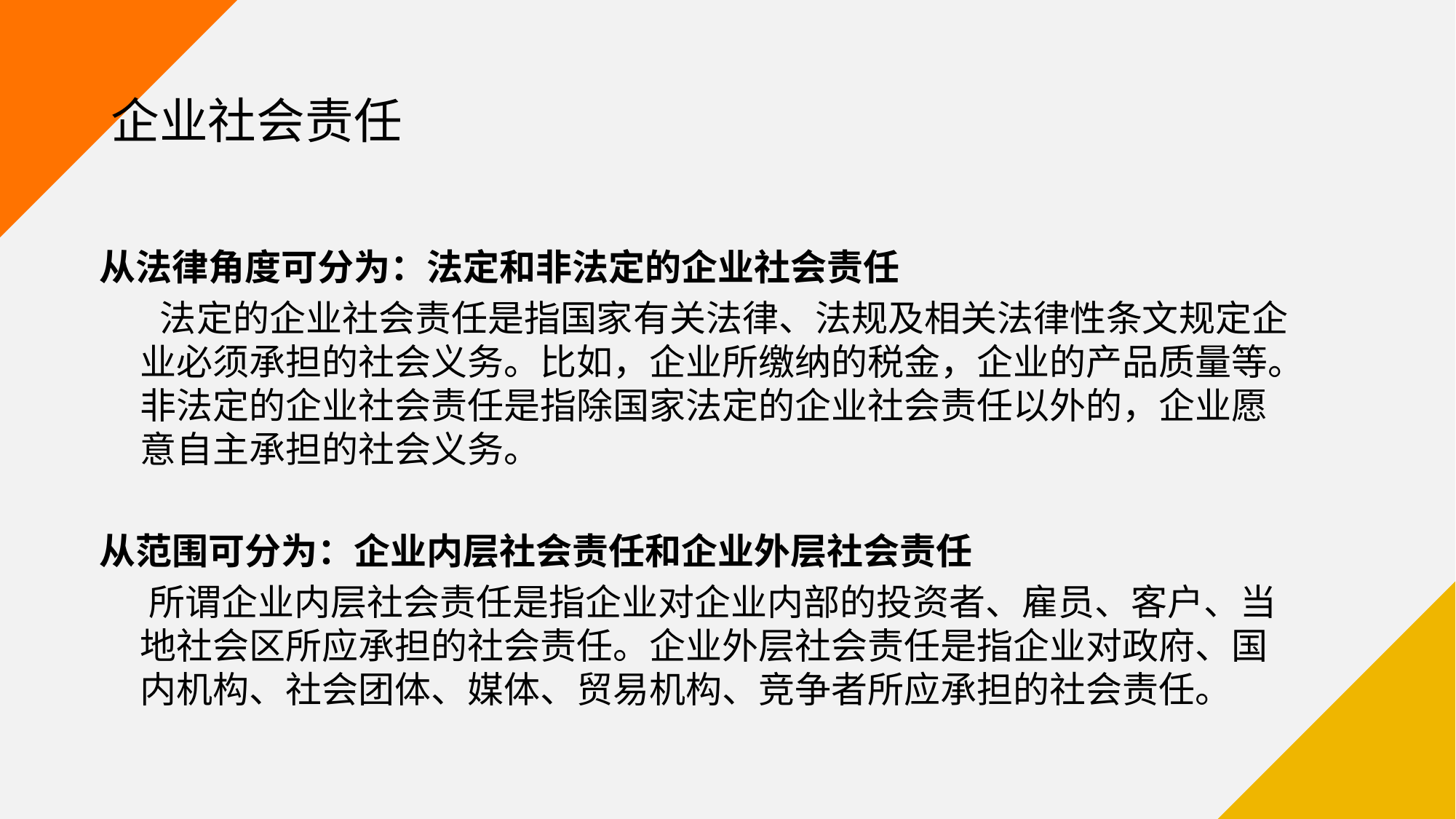

# 企业社会责任
从法律角度可分为：法定和非法定的企业社会责任
　   法定的企业社会责任是指国家有关法律、法规及相关法律性条文规定企业必须承担的社会义务。比如，企业所缴纳的税金，企业的产品质量等。非法定的企业社会责任是指除国家法定的企业社会责任以外的，企业愿意自主承担的社会义务。

从范围可分为：企业内层社会责任和企业外层社会责任
     所谓企业内层社会责任是指企业对企业内部的投资者、雇员、客户、当地社会区所应承担的社会责任。企业外层社会责任是指企业对政府、国内机构、社会团体、媒体、贸易机构、竞争者所应承担的社会责任。